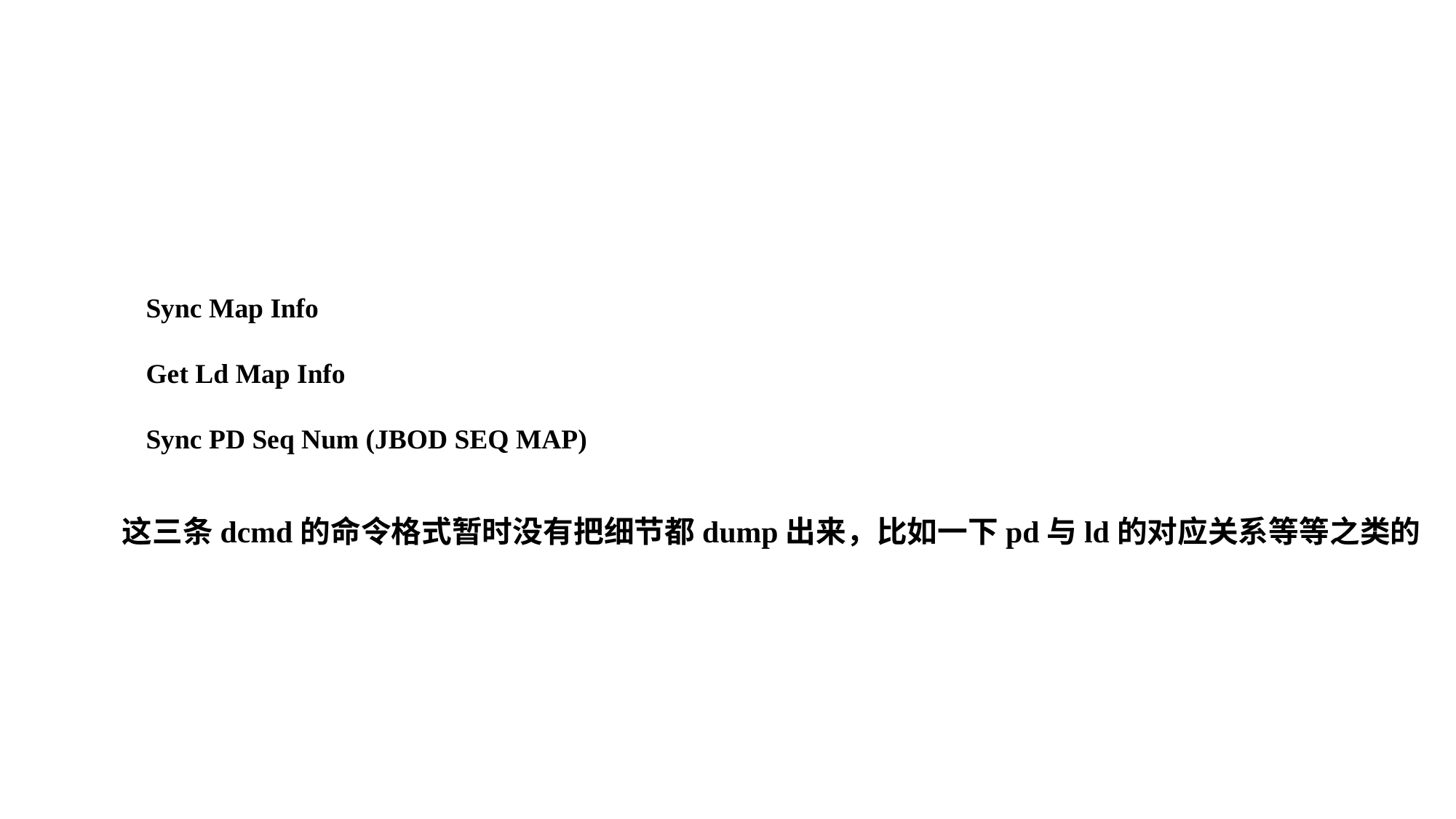

Sync Map Info

Get Ld Map Info

Sync PD Seq Num (JBOD SEQ MAP)
这三条dcmd的命令格式暂时没有把细节都dump出来，比如一下pd与ld的对应关系等等之类的